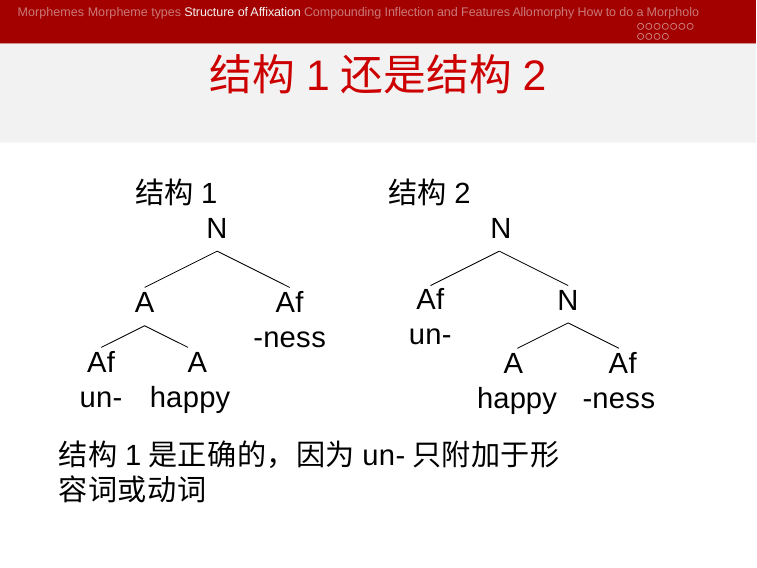

Morphemes Morpheme types Structure of Affixation Compounding Inflection and Features Allomorphy How to do a Morpholo
# 结构1还是结构2
结构2
N
结构1
N

Af  un-
N
A
Af
-ness

Af	A
un-	happy
A	Af
happy	-ness
结构1是正确的，因为un-只附加于形容词或动词